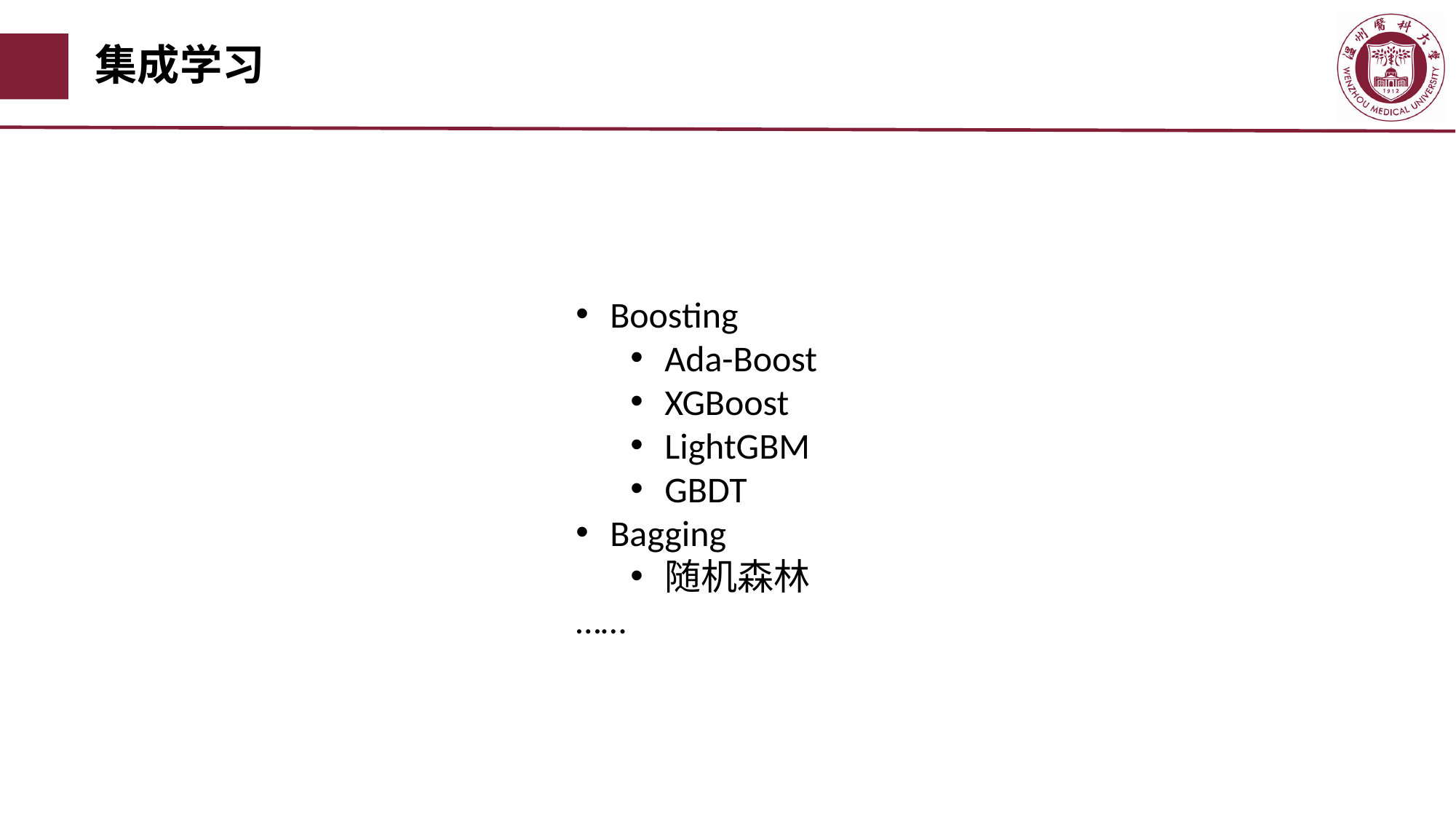

# 集成学习
Boosting
Ada-Boost
XGBoost
LightGBM
GBDT
Bagging
随机森林
……